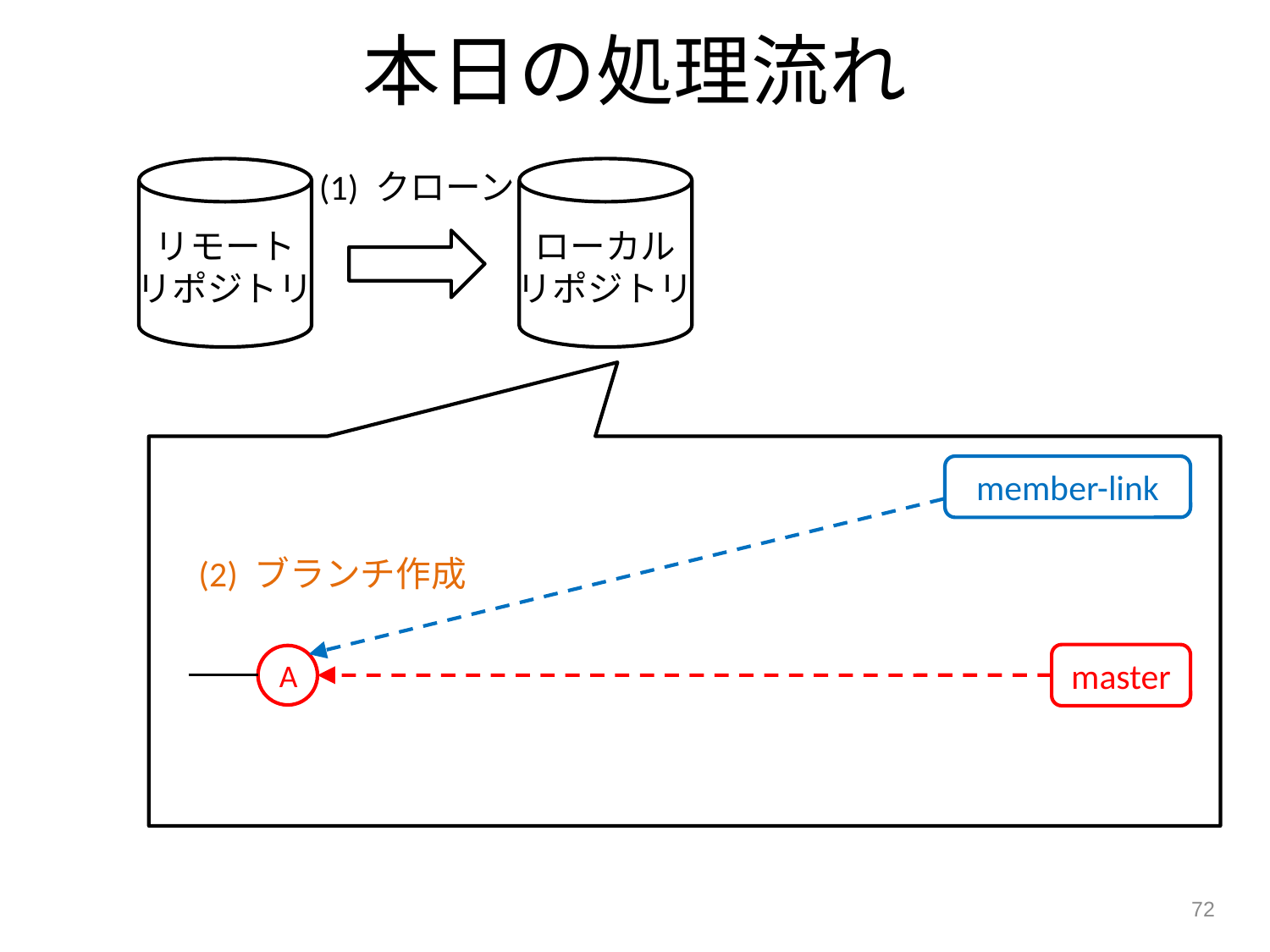

本日の処理流れ

(1) クローン

リモート
リポジトリ
ローカル
リポジトリ

member-link
(2) ブランチ作成
master
A
72